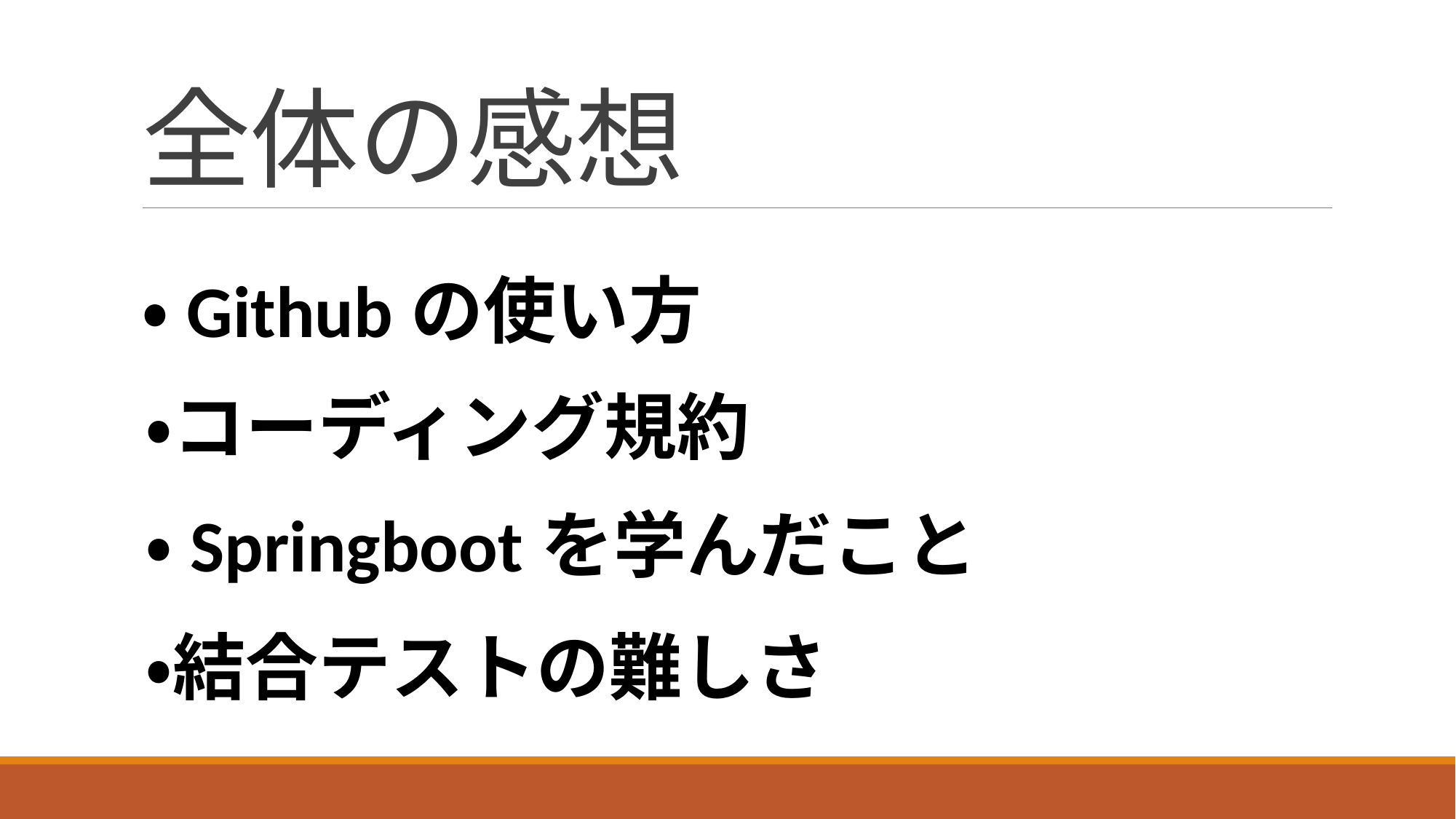

# 全体の感想
・Githubの使い方
・コーディング規約
・Springbootを学んだこと
・結合テストの難しさ